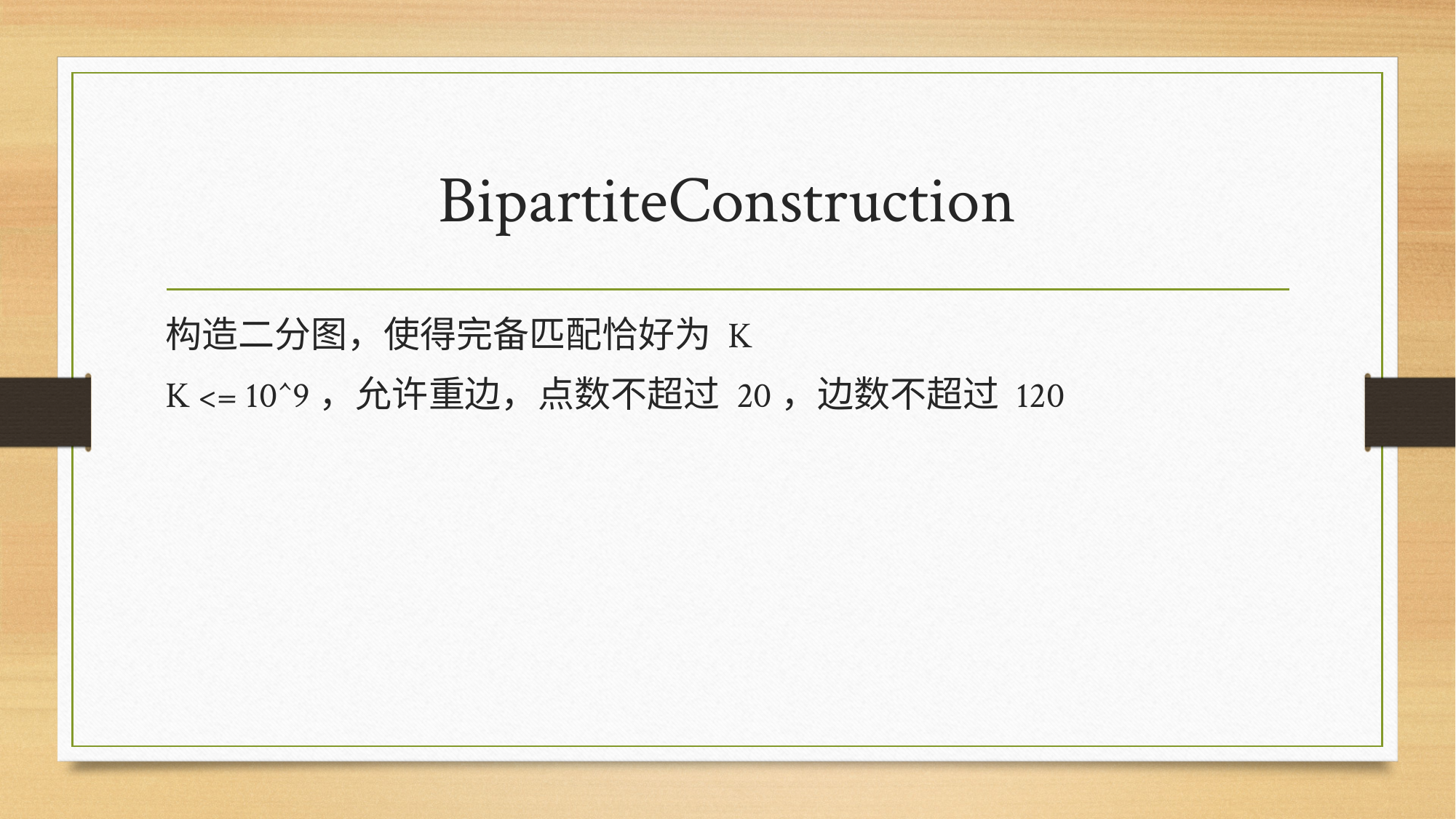

# BipartiteConstruction
构造二分图，使得完备匹配恰好为 K
K <= 10^9，允许重边，点数不超过 20，边数不超过 120